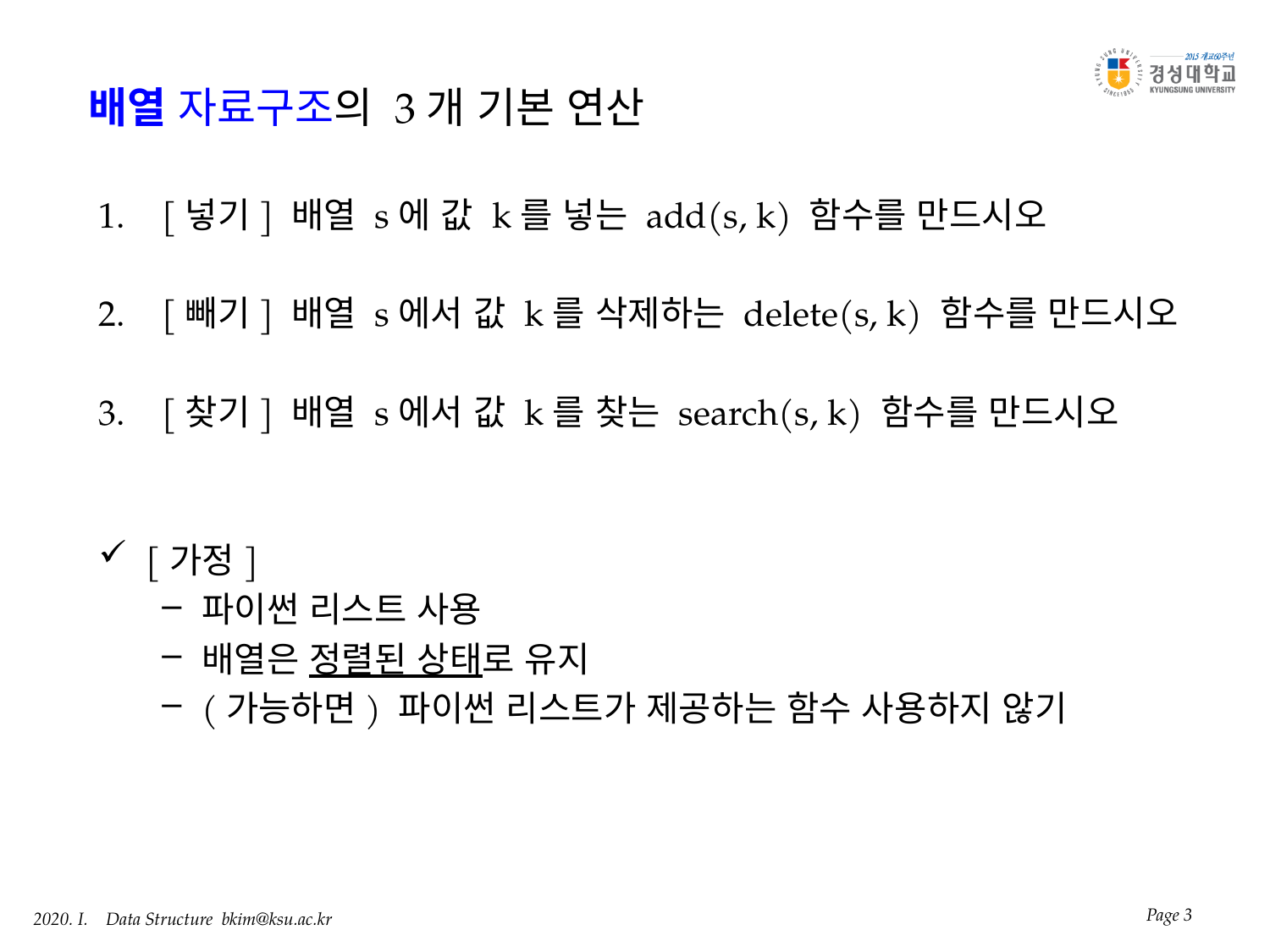

# 배열 자료구조의 3개 기본 연산
[넣기] 배열 s에 값 k를 넣는 add(s, k) 함수를 만드시오

[빼기] 배열 s에서 값 k를 삭제하는 delete(s, k) 함수를 만드시오

[찾기] 배열 s에서 값 k를 찾는 search(s, k) 함수를 만드시오

[가정]
파이썬 리스트 사용
배열은 정렬된 상태로 유지
(가능하면) 파이썬 리스트가 제공하는 함수 사용하지 않기
Page 3